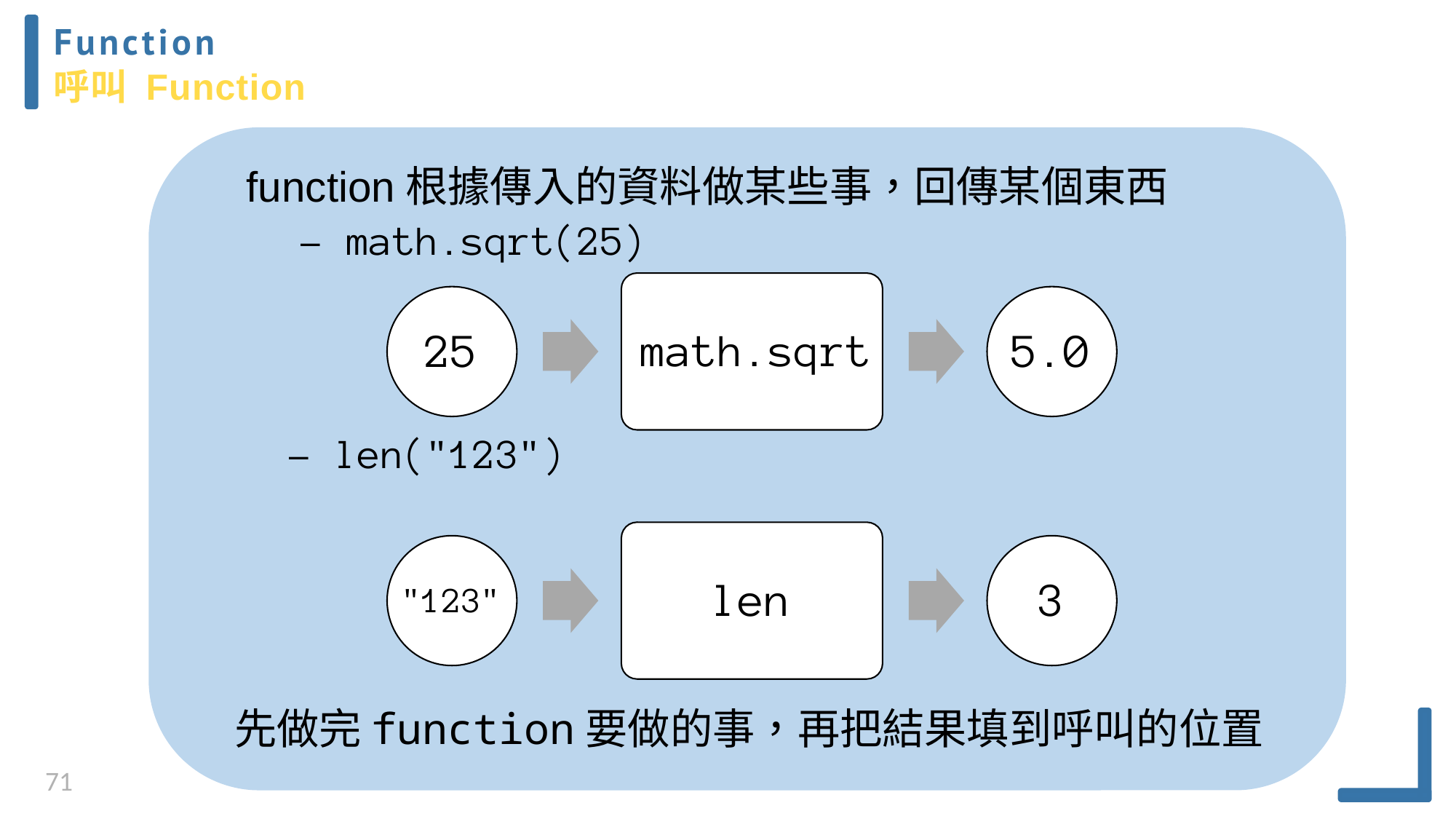

Function
呼叫 Function
function根據傳入的資料做某些事，回傳某個東西
- math.sqrt(25)

- len("123")

先做完function要做的事，再把結果填到呼叫的位置

math.sqrt

25
5.0

len

"123"
3

71